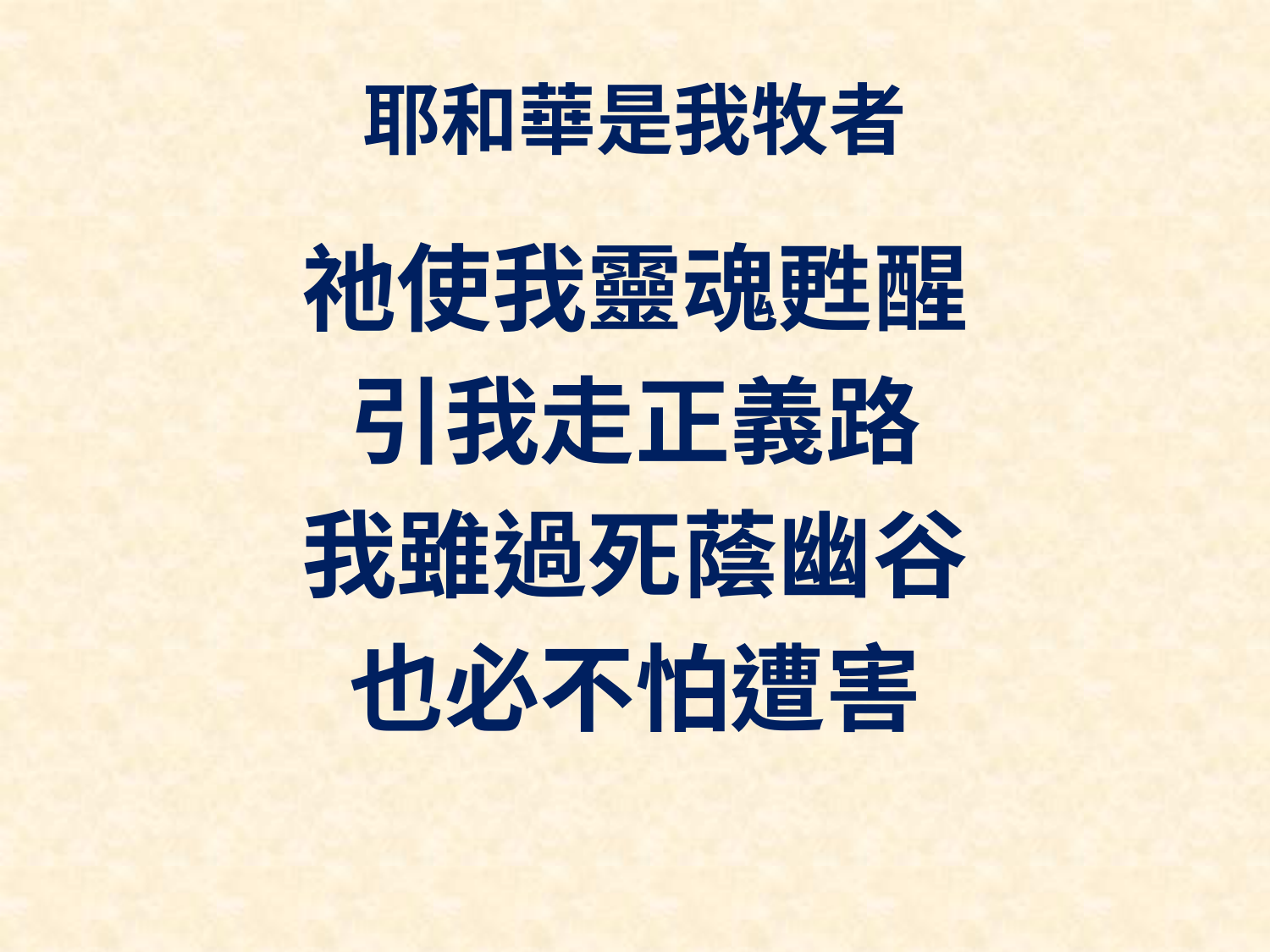

# 耶和華是我牧者
祂使我靈魂甦醒
引我走正義路
我雖過死蔭幽谷
也必不怕遭害